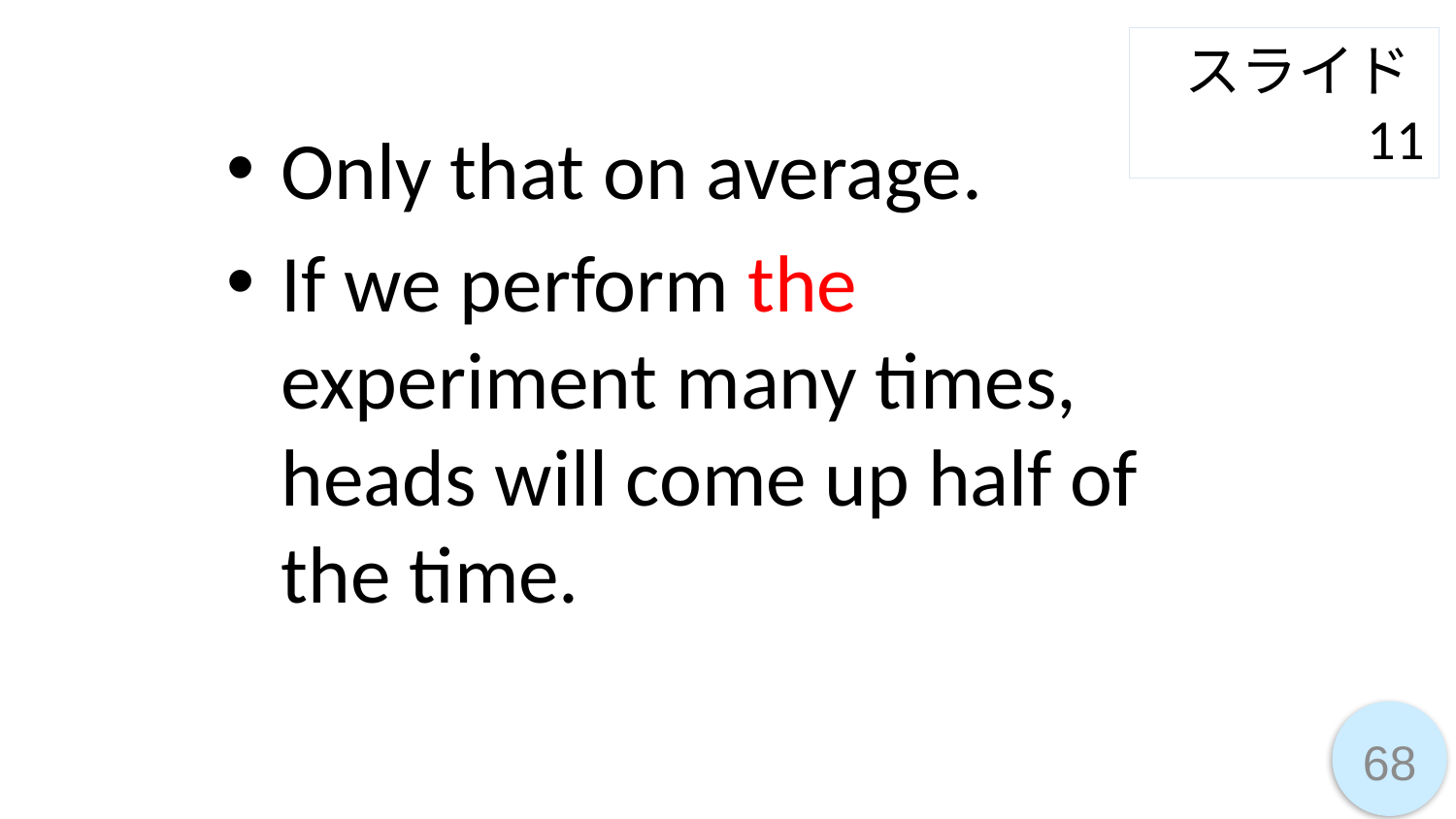

スライド11
Only that on average.
If we perform the experiment many times, heads will come up half of the time.
68